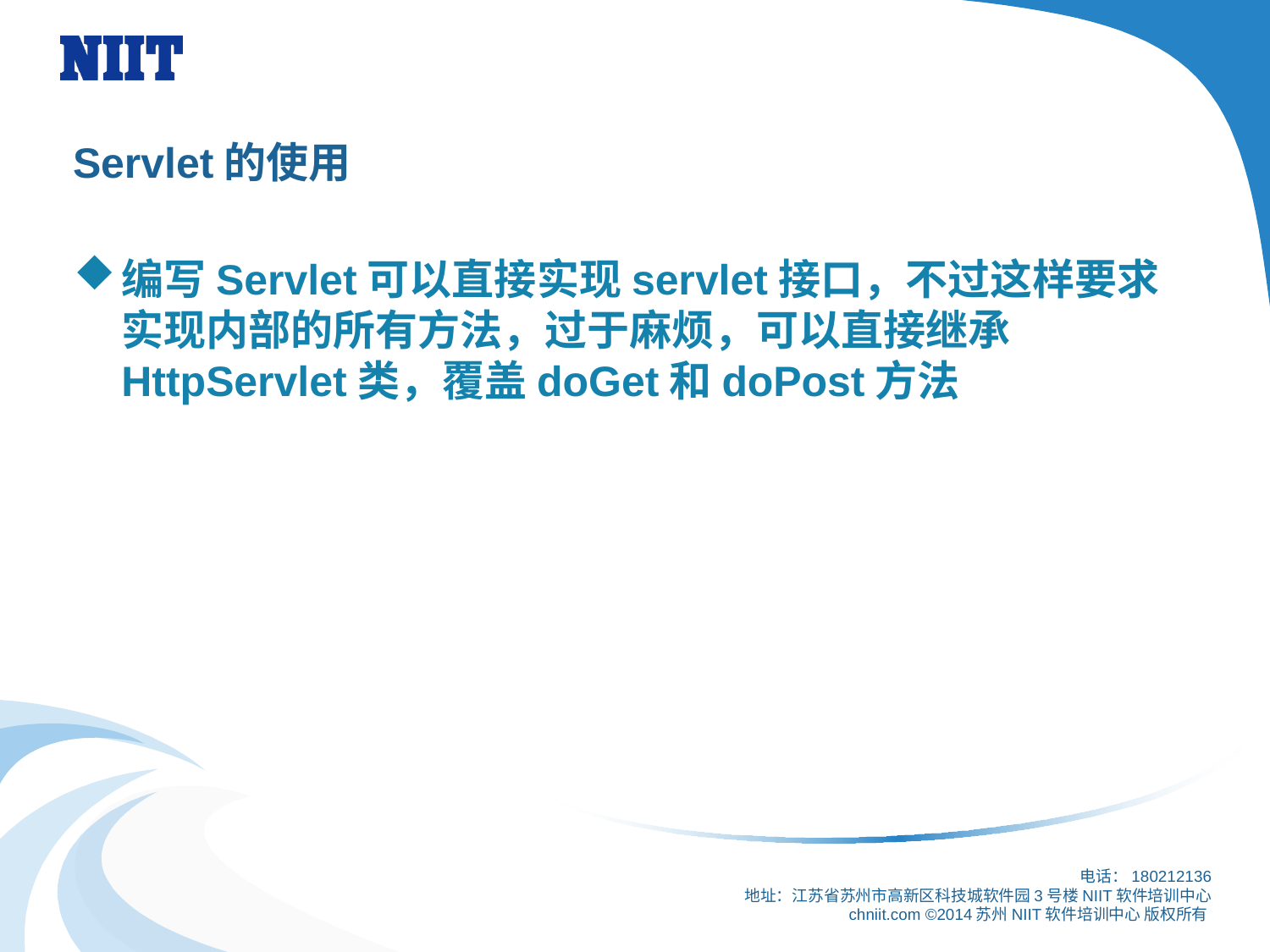

# Servlet的使用
编写Servlet可以直接实现servlet接口，不过这样要求实现内部的所有方法，过于麻烦，可以直接继承HttpServlet类，覆盖doGet和doPost方法